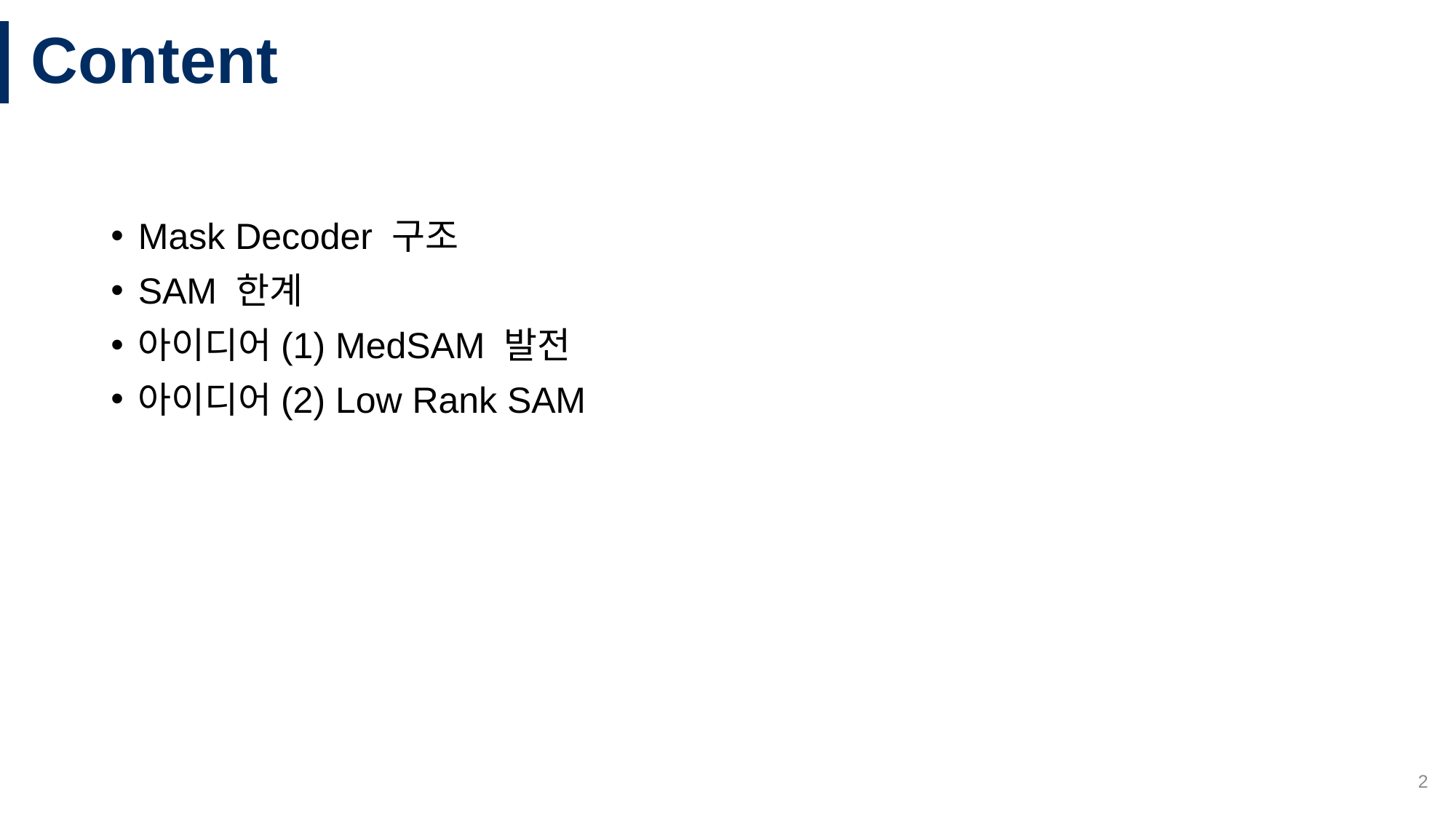

# Content
Mask Decoder 구조
SAM 한계
아이디어(1) MedSAM 발전
아이디어(2) Low Rank SAM
2